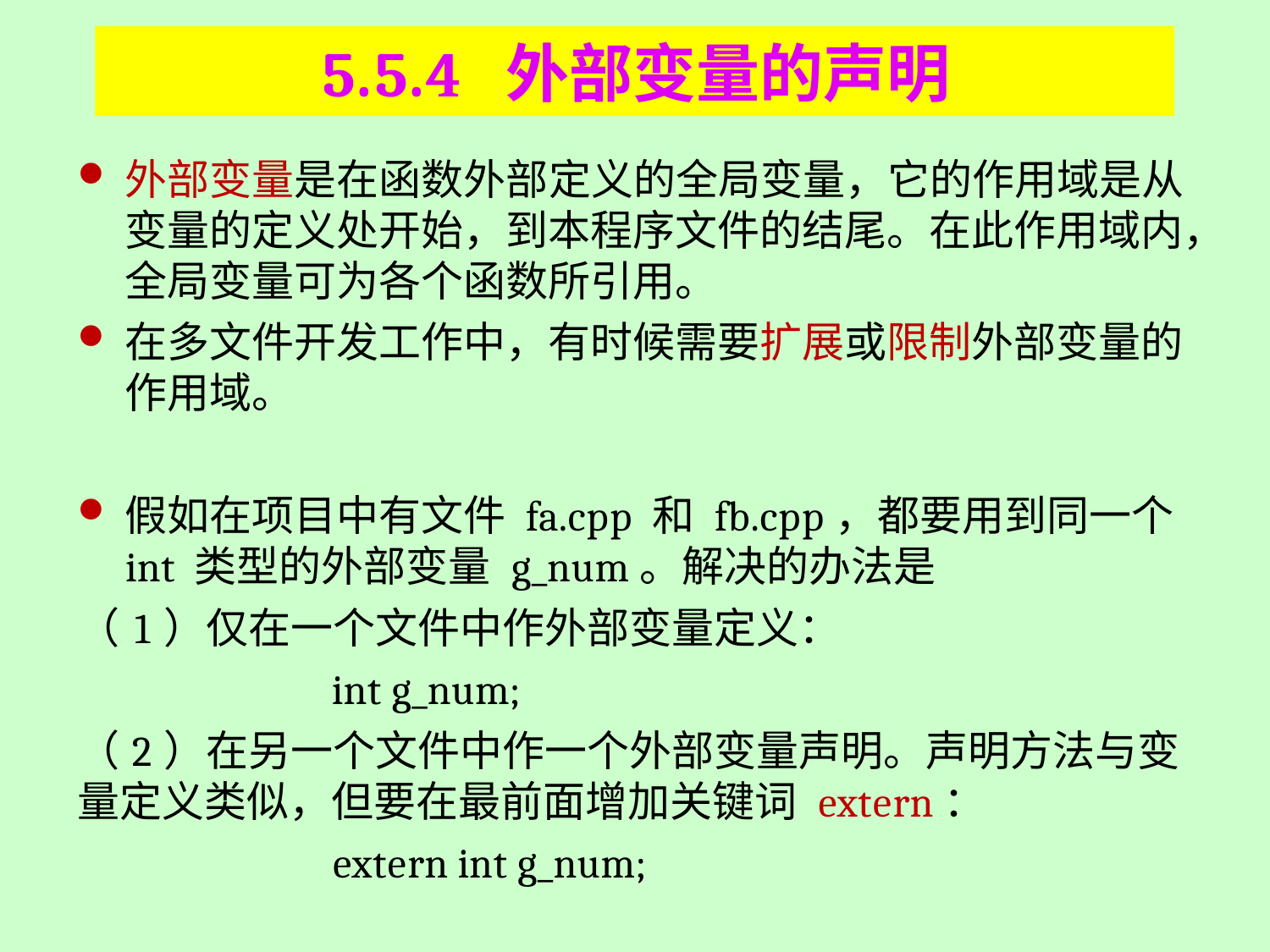

# 5.5.4  外部变量的声明
外部变量是在函数外部定义的全局变量，它的作用域是从变量的定义处开始，到本程序文件的结尾。在此作用域内，全局变量可为各个函数所引用。
在多文件开发工作中，有时候需要扩展或限制外部变量的作用域。

假如在项目中有文件 fa.cpp 和 fb.cpp，都要用到同一个 int 类型的外部变量 g_num。解决的办法是
（1）仅在一个文件中作外部变量定义：
		int g_num;
（2）在另一个文件中作一个外部变量声明。声明方法与变量定义类似，但要在最前面增加关键词 extern：
		extern int g_num;
40